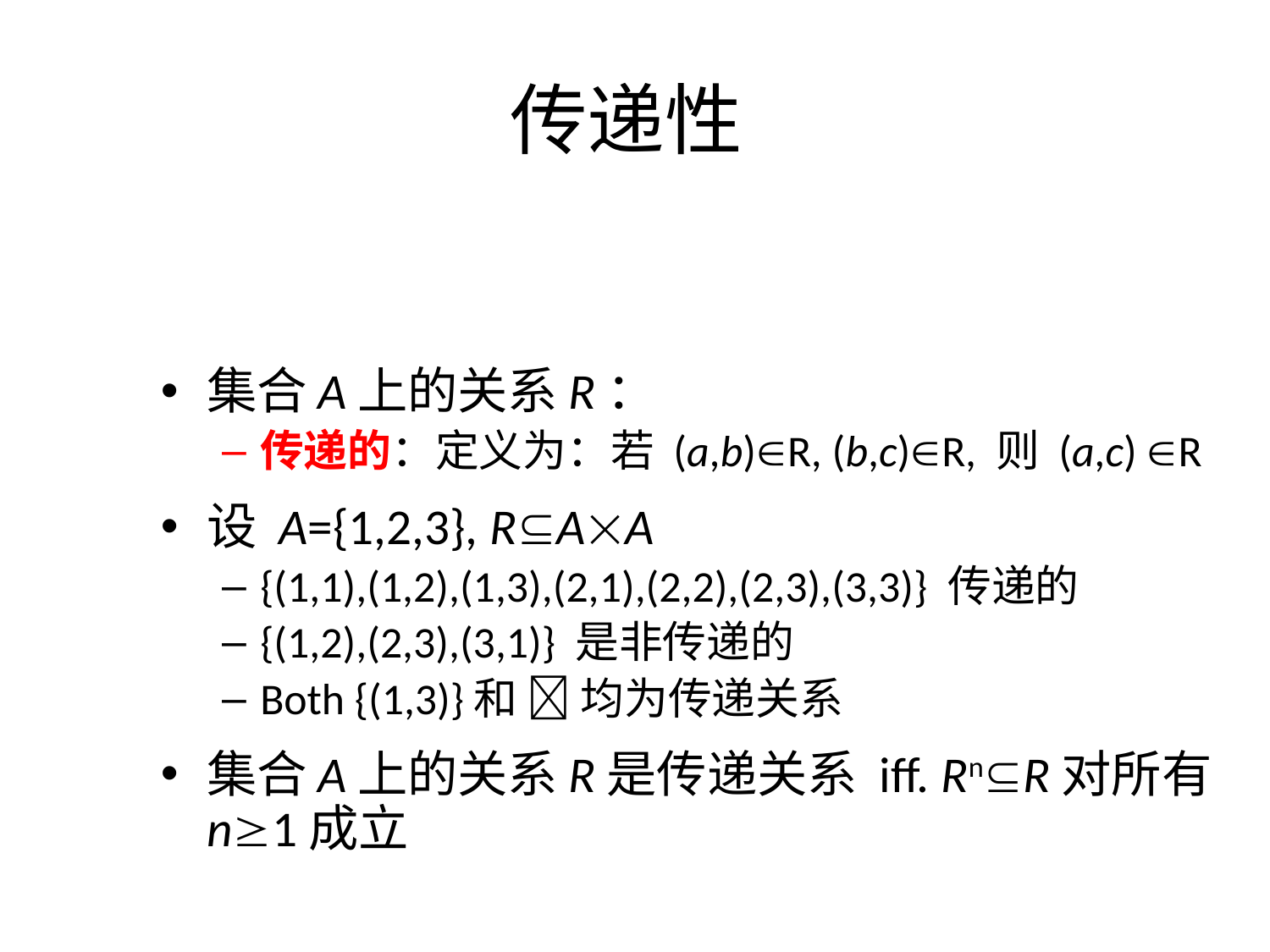

# 传递性
集合A上的关系R：
传递的：定义为：若 (a,b)∈R, (b,c)∈R, 则 (a,c) ∈R
设 A={1,2,3}, R⊆A×A
{(1,1),(1,2),(1,3),(2,1),(2,2),(2,3),(3,3)} 传递的
{(1,2),(2,3),(3,1)} 是非传递的
Both {(1,3)}和 φ 均为传递关系
集合A上的关系R是传递关系 iff. Rn⊆R对所有n≥1成立